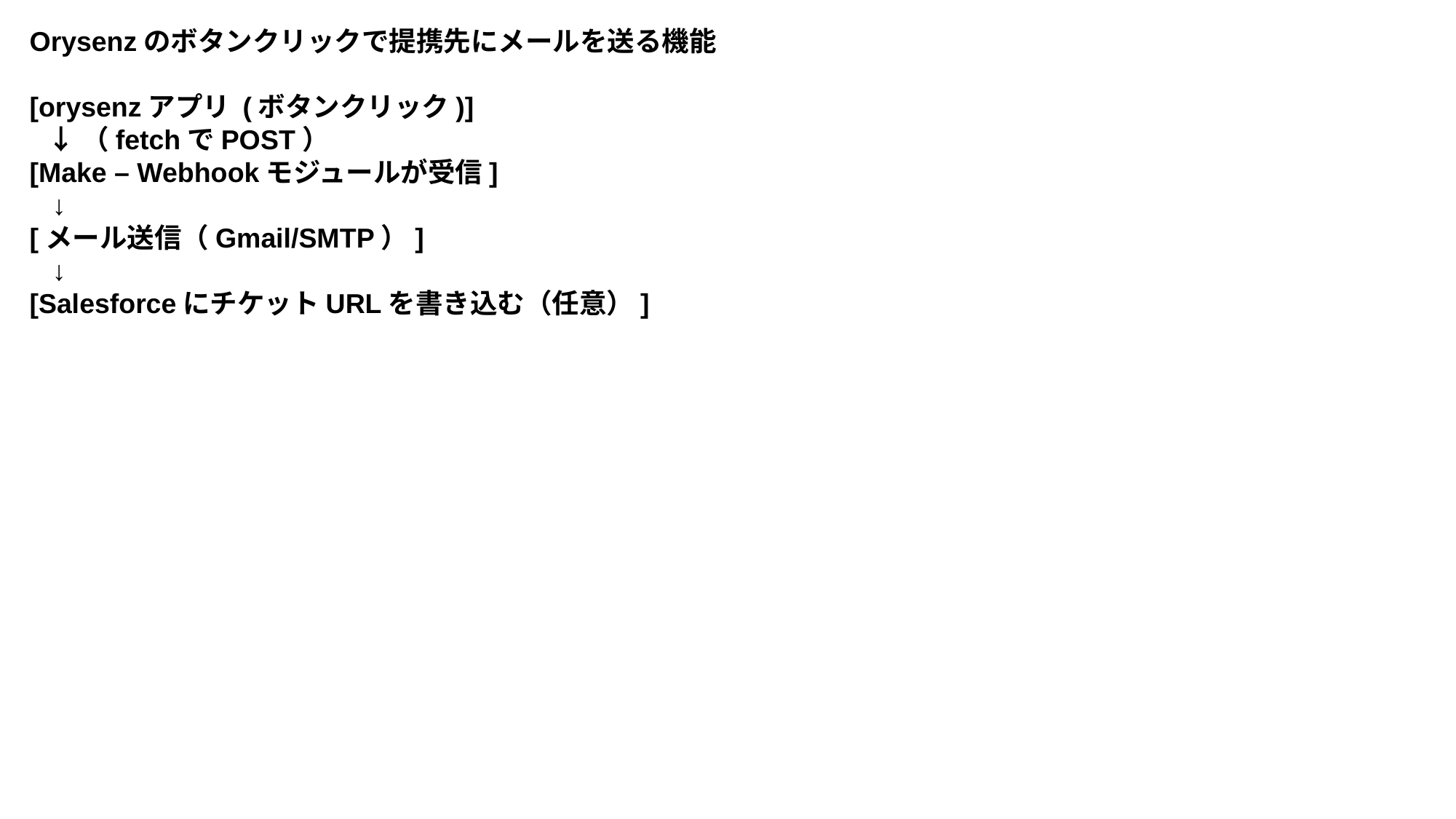

Orysenzのボタンクリックで提携先にメールを送る機能

[orysenzアプリ (ボタンクリック)]
   ↓（fetchでPOST）
[Make – Webhookモジュールが受信]
   ↓
[メール送信（Gmail/SMTP）]
   ↓
[SalesforceにチケットURLを書き込む（任意）]